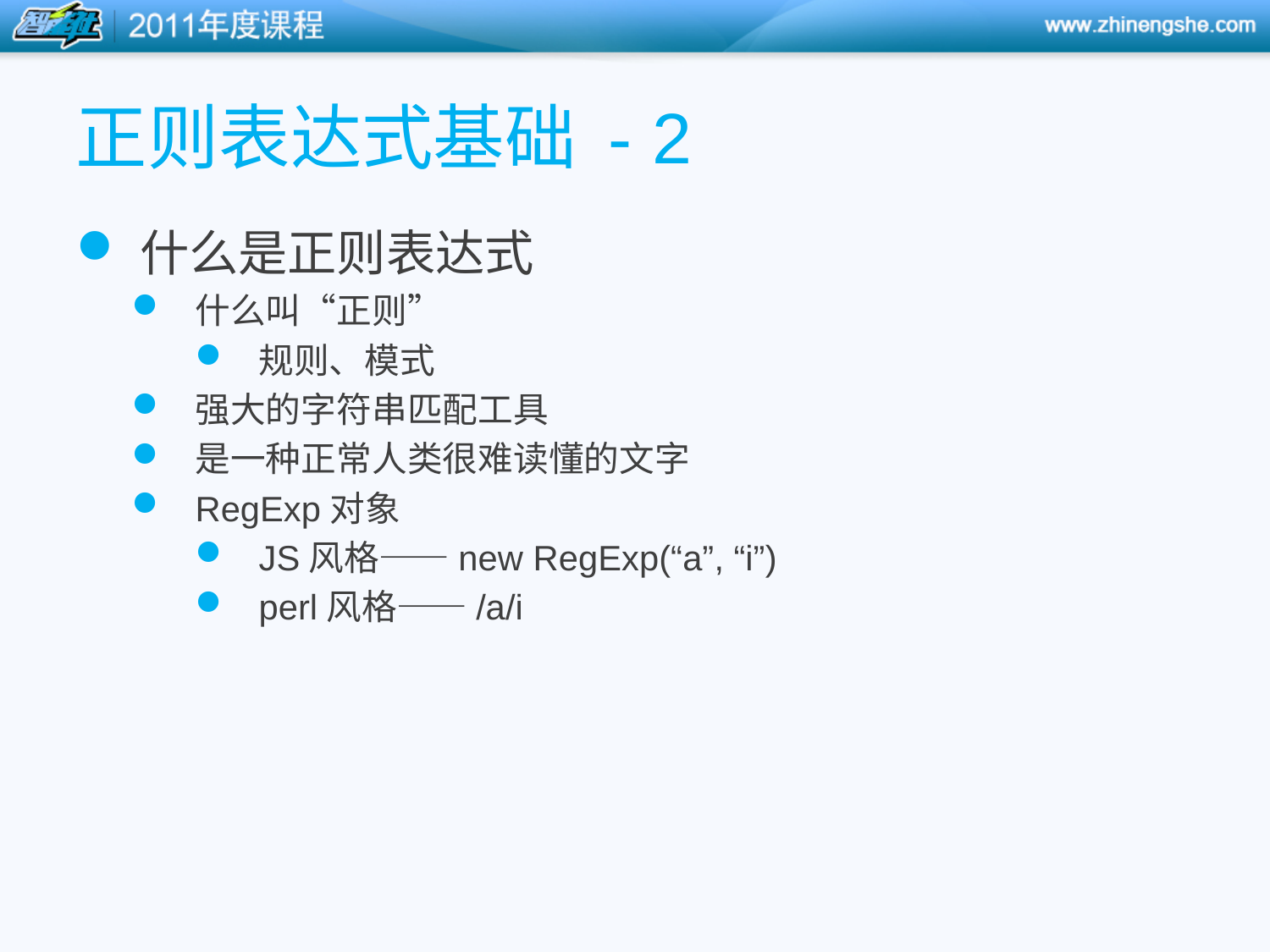

# 正则表达式基础 - 2
什么是正则表达式
什么叫“正则”
规则、模式
强大的字符串匹配工具
是一种正常人类很难读懂的文字
RegExp对象
JS风格——new RegExp(“a”, “i”)
perl风格——/a/i